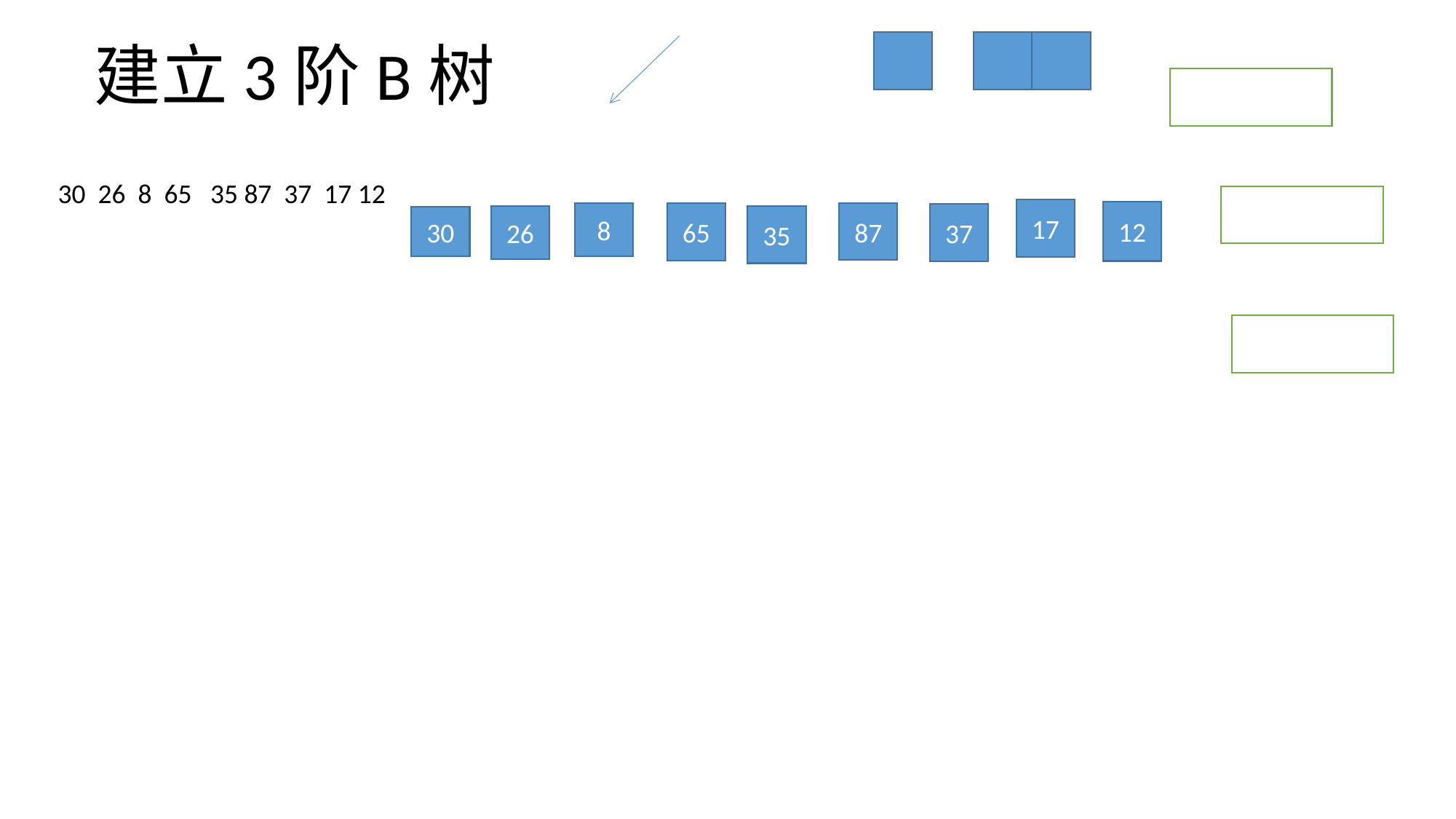

# 建立3阶B树

30  26  8  65   35 87  37  17 12

17
12
87
8
65
37
26
35
30